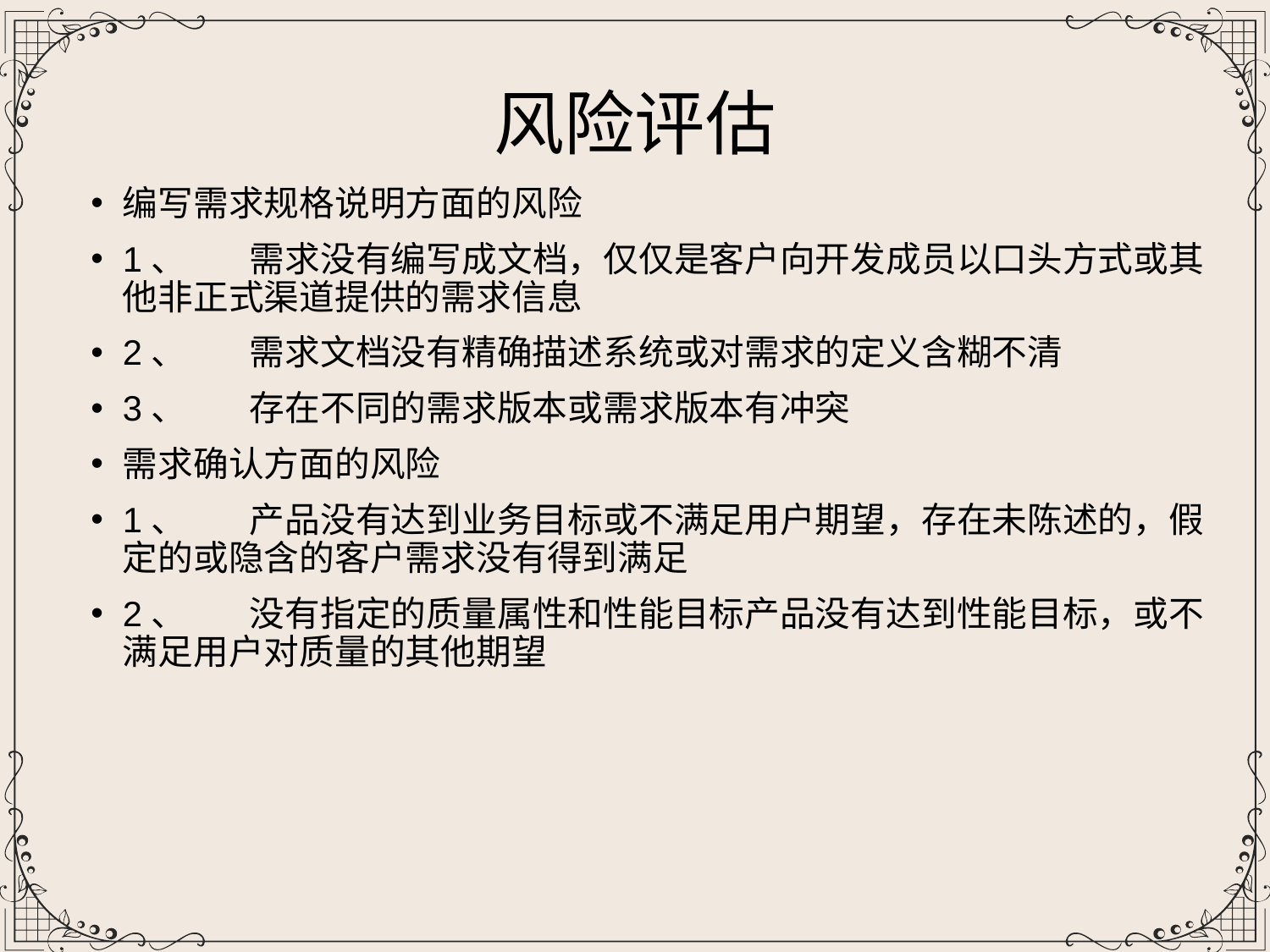

风险评估
编写需求规格说明方面的风险
1、	需求没有编写成文档，仅仅是客户向开发成员以口头方式或其他非正式渠道提供的需求信息
2、	需求文档没有精确描述系统或对需求的定义含糊不清
3、	存在不同的需求版本或需求版本有冲突
需求确认方面的风险
1、	产品没有达到业务目标或不满足用户期望，存在未陈述的，假定的或隐含的客户需求没有得到满足
2、	没有指定的质量属性和性能目标产品没有达到性能目标，或不满足用户对质量的其他期望